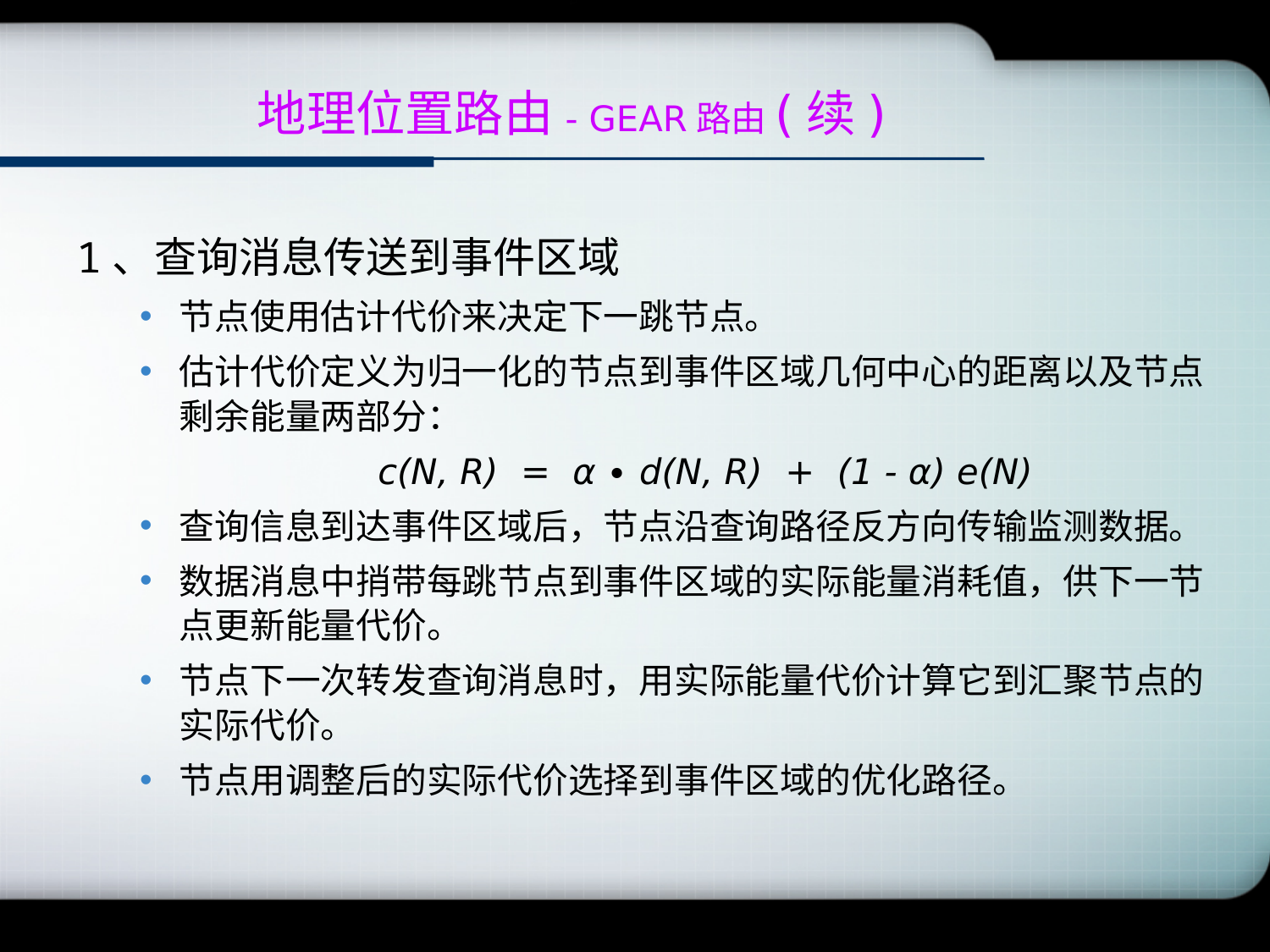

地理位置路由- GEAR路由(续)
1、查询消息传送到事件区域
节点使用估计代价来决定下一跳节点。
估计代价定义为归一化的节点到事件区域几何中心的距离以及节点剩余能量两部分：
			c(N, R)  =  α ∙ d(N, R)  +  (1 - α) e(N)
查询信息到达事件区域后，节点沿查询路径反方向传输监测数据。
数据消息中捎带每跳节点到事件区域的实际能量消耗值，供下一节点更新能量代价。
节点下一次转发查询消息时，用实际能量代价计算它到汇聚节点的实际代价。
节点用调整后的实际代价选择到事件区域的优化路径。